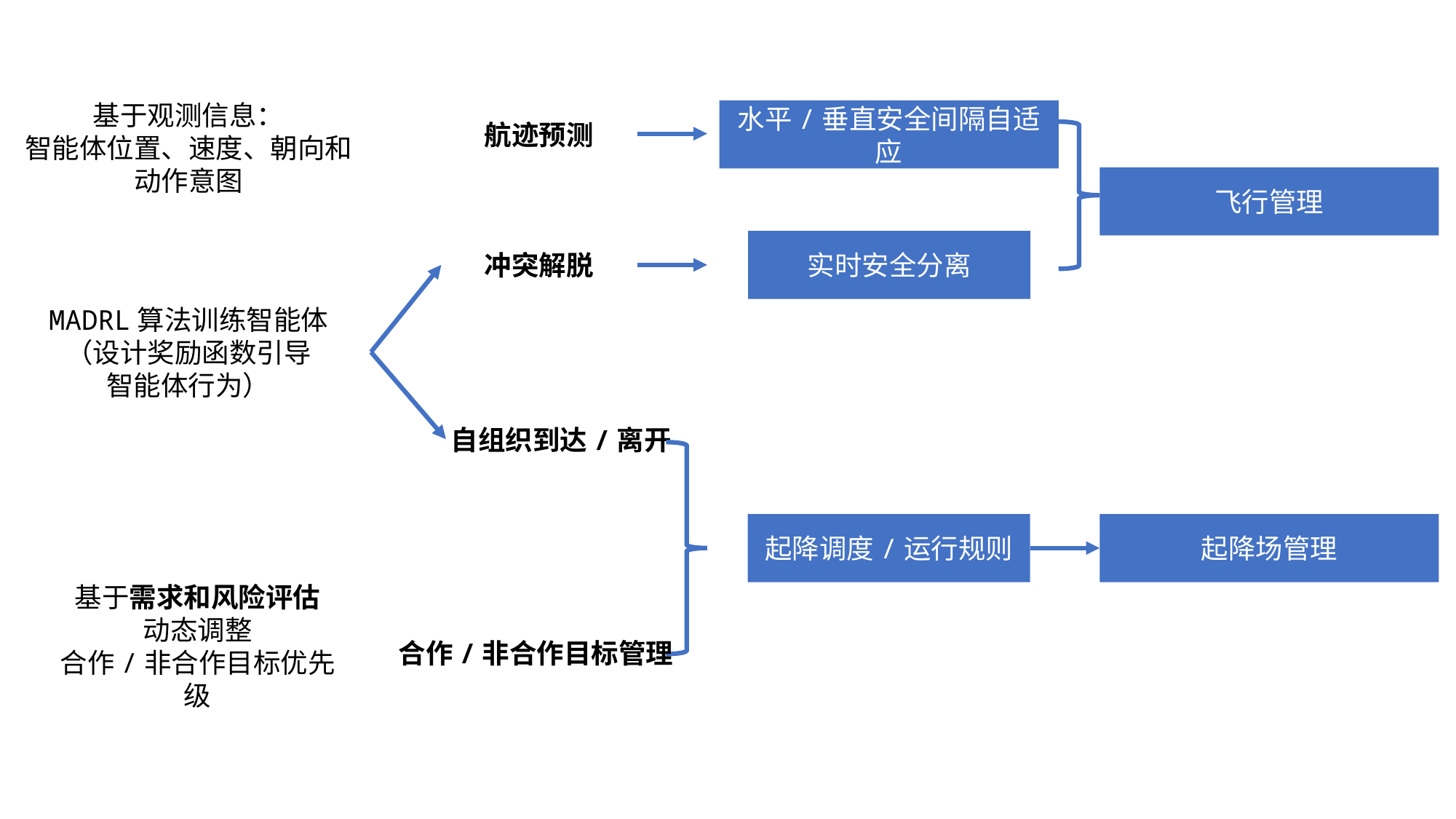

航迹预测
水平/垂直安全间隔自适应

基于观测信息：
智能体位置、速度、朝向和动作意图

飞行管理
冲突解脱
实时安全分离
MADRL算法训练智能体
（设计奖励函数引导
智能体行为）
自组织到达/离开

起降场管理
起降调度/运行规则
基于需求和风险评估
动态调整
合作/非合作目标优先级
合作/非合作目标管理